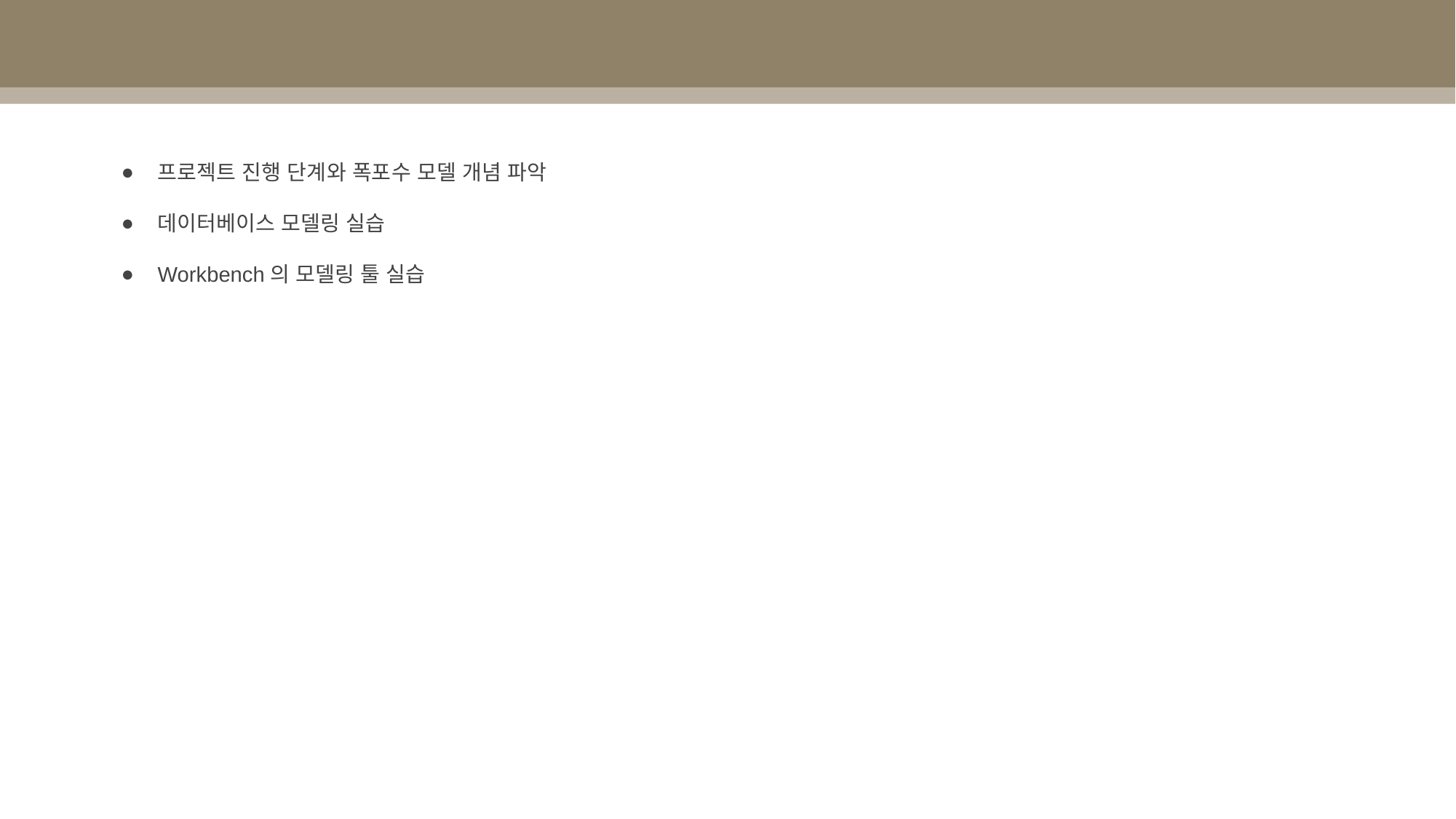

프로젝트 진행 단계와 폭포수 모델 개념 파악
데이터베이스 모델링 실습
Workbench의 모델링 툴 실습